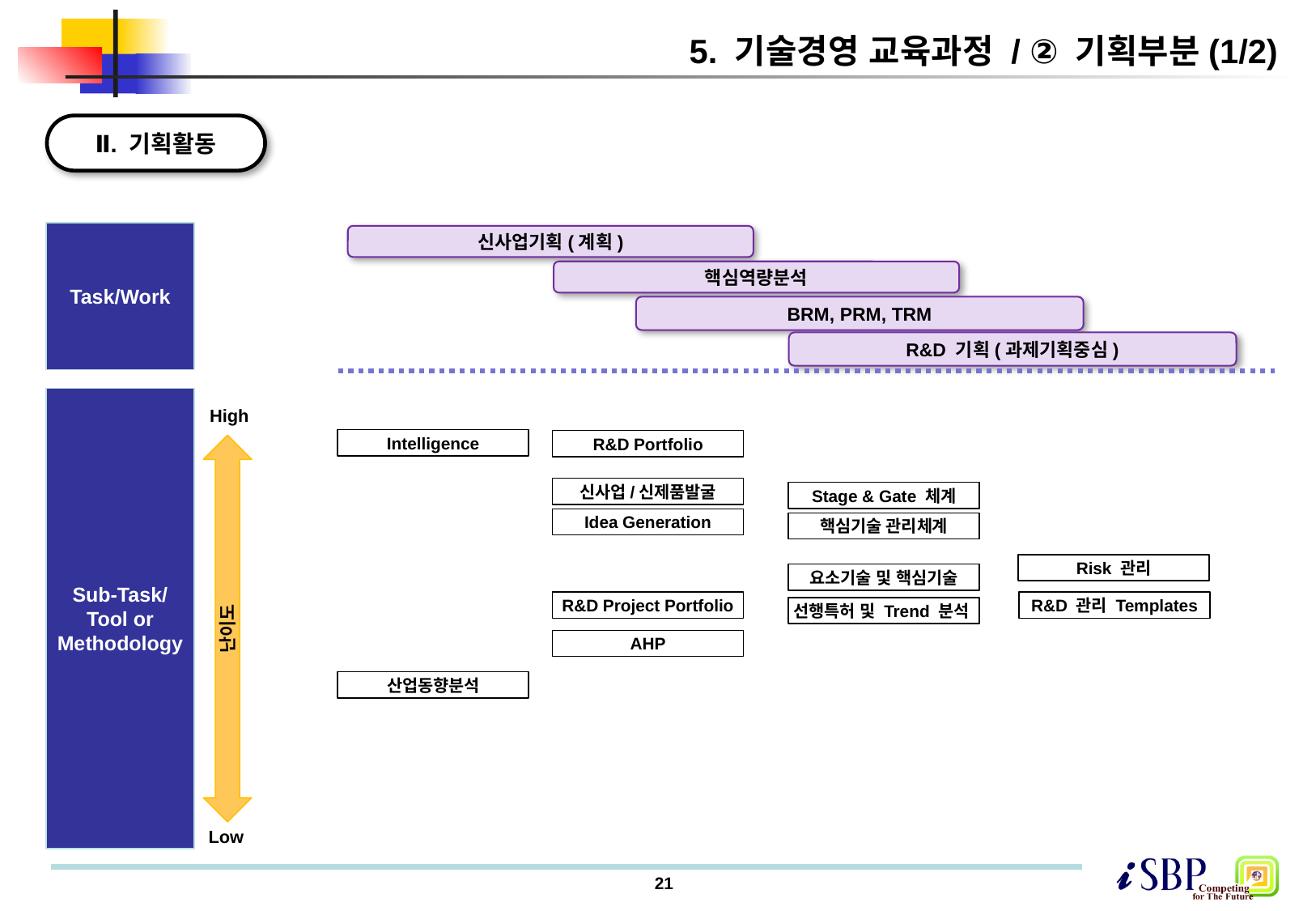

# 5. 기술경영 교육과정 / ② 기획부분(1/2)
Ⅱ. 기획활동
Task/Work
신사업기획(계획)
핵심역량분석
BRM, PRM, TRM
R&D 기획(과제기획중심)
Sub-Task/
Tool or
Methodology
High
Intelligence
R&D Portfolio
신사업/신제품발굴
Stage & Gate 체계
Idea Generation
핵심기술 관리체계
Risk 관리
요소기술 및 핵심기술
R&D Project Portfolio
R&D 관리 Templates
선행특허 및 Trend 분석
AHP
산업동향분석
난이도
Low
21